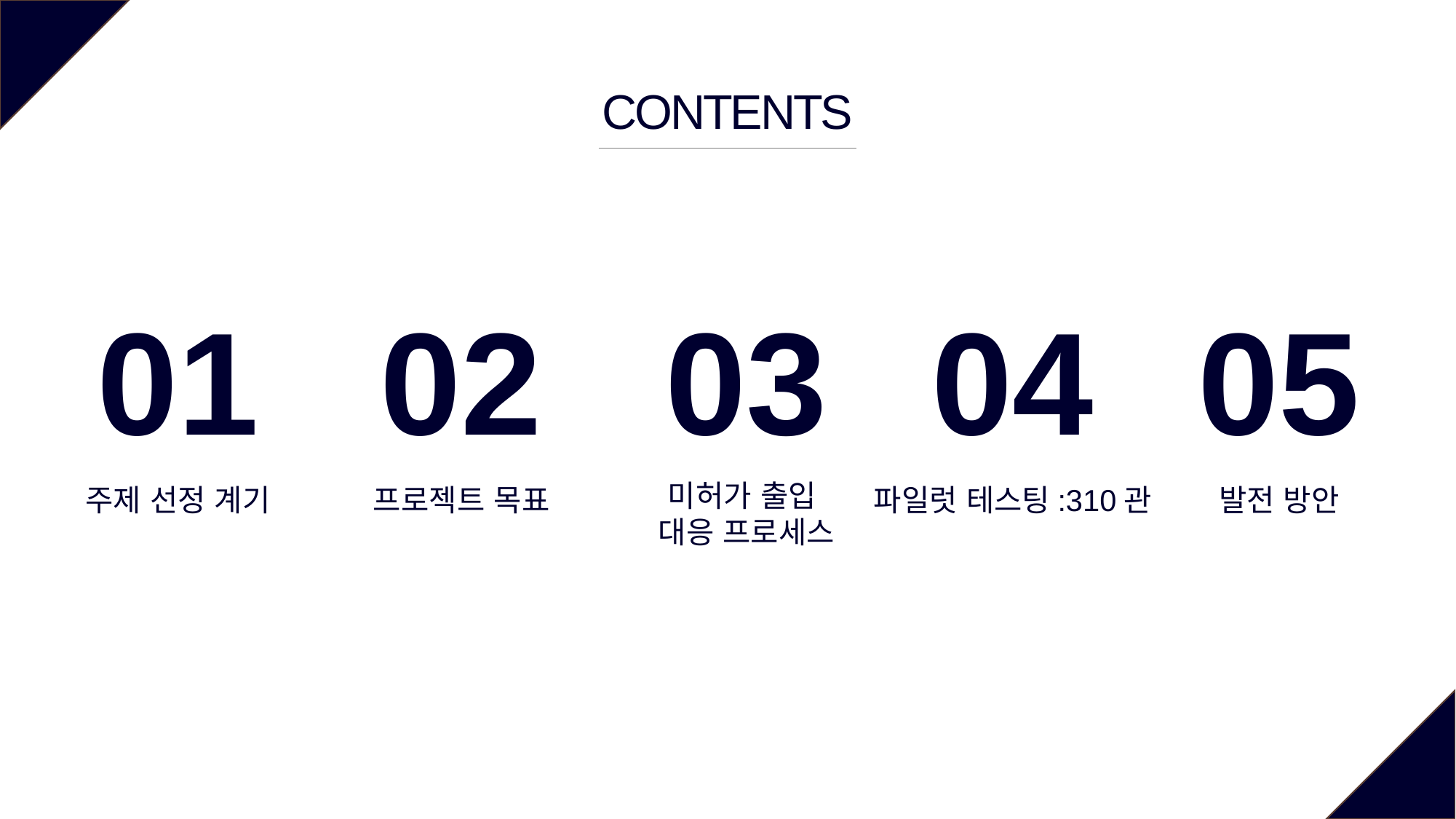

CONTENTS
01
02
03
04
05
미허가 출입
대응 프로세스
주제 선정 계기
프로젝트 목표
파일럿 테스팅:310관
발전 방안